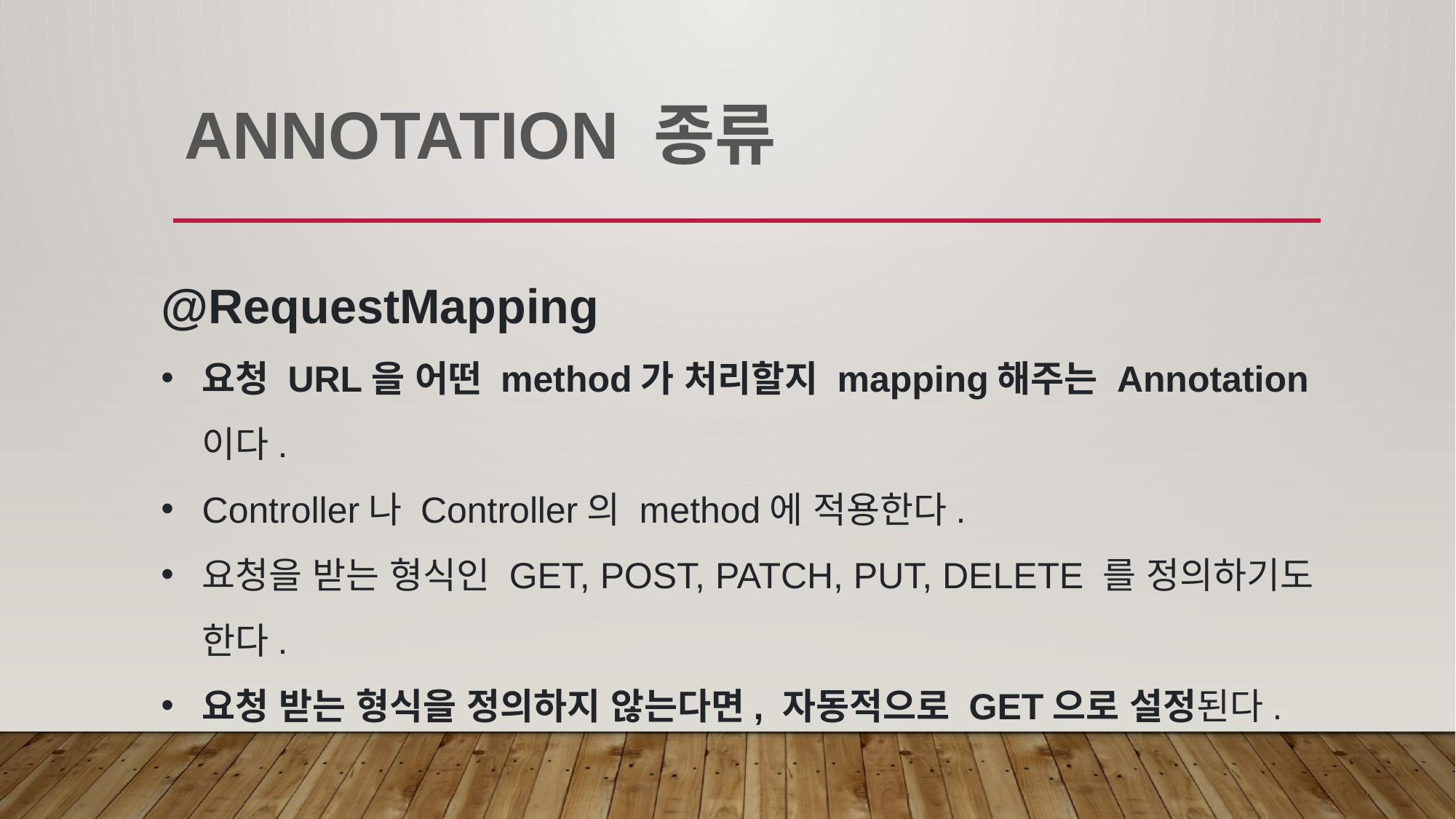

# Annotation 종류
@RequestMapping
요청 URL을 어떤 method가 처리할지 mapping해주는 Annotation이다.
Controller나 Controller의 method에 적용한다.
요청을 받는 형식인 GET, POST, PATCH, PUT, DELETE 를 정의하기도 한다.
요청 받는 형식을 정의하지 않는다면, 자동적으로 GET으로 설정된다.